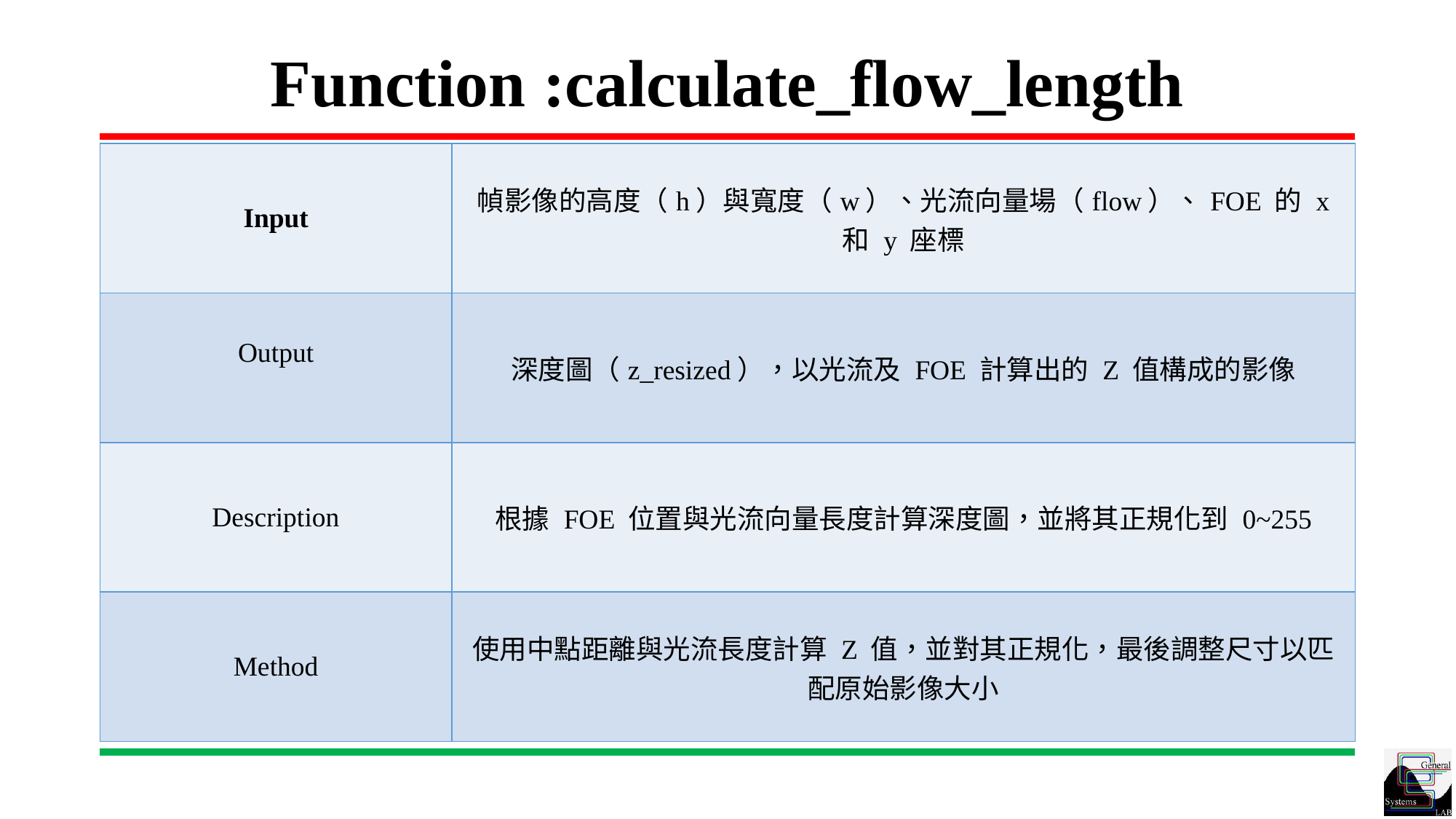

# Function :calculate_flow_length
| Input | 幀影像的高度（h）與寬度（w）、光流向量場（flow）、FOE 的 x 和 y 座標 |
| --- | --- |
| Output | 深度圖（z\_resized），以光流及 FOE 計算出的 Z 值構成的影像 |
| Description | 根據 FOE 位置與光流向量長度計算深度圖，並將其正規化到 0~255 |
| Method | 使用中點距離與光流長度計算 Z 值，並對其正規化，最後調整尺寸以匹配原始影像大小 |